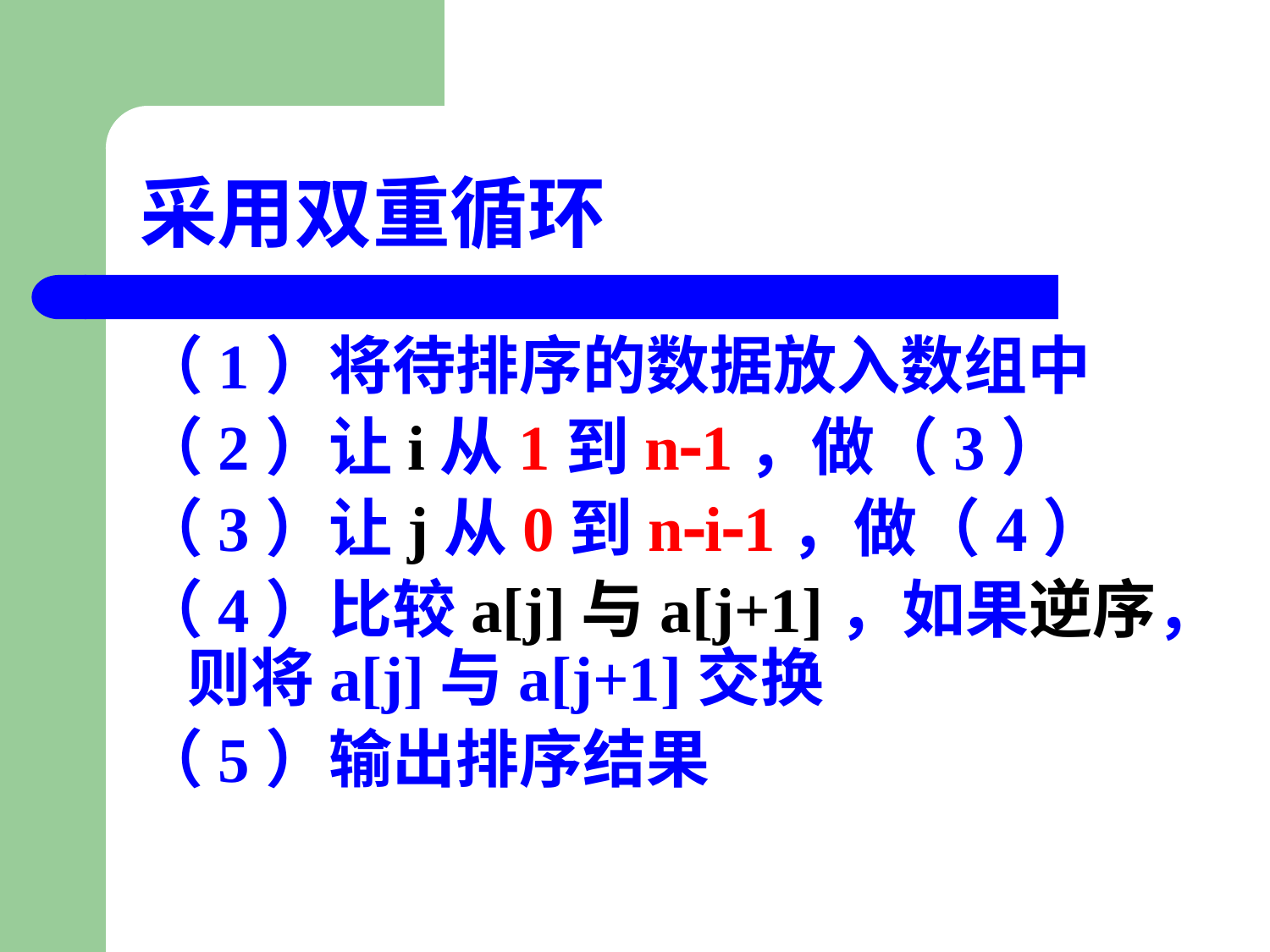

# 采用双重循环
（1）将待排序的数据放入数组中
（2）让i从1到n−1，做（3）
（3）让j从0到n−i−1，做（4）
（4）比较a[j]与a[j+1]，如果逆序，则将a[j]与a[j+1]交换
（5）输出排序结果